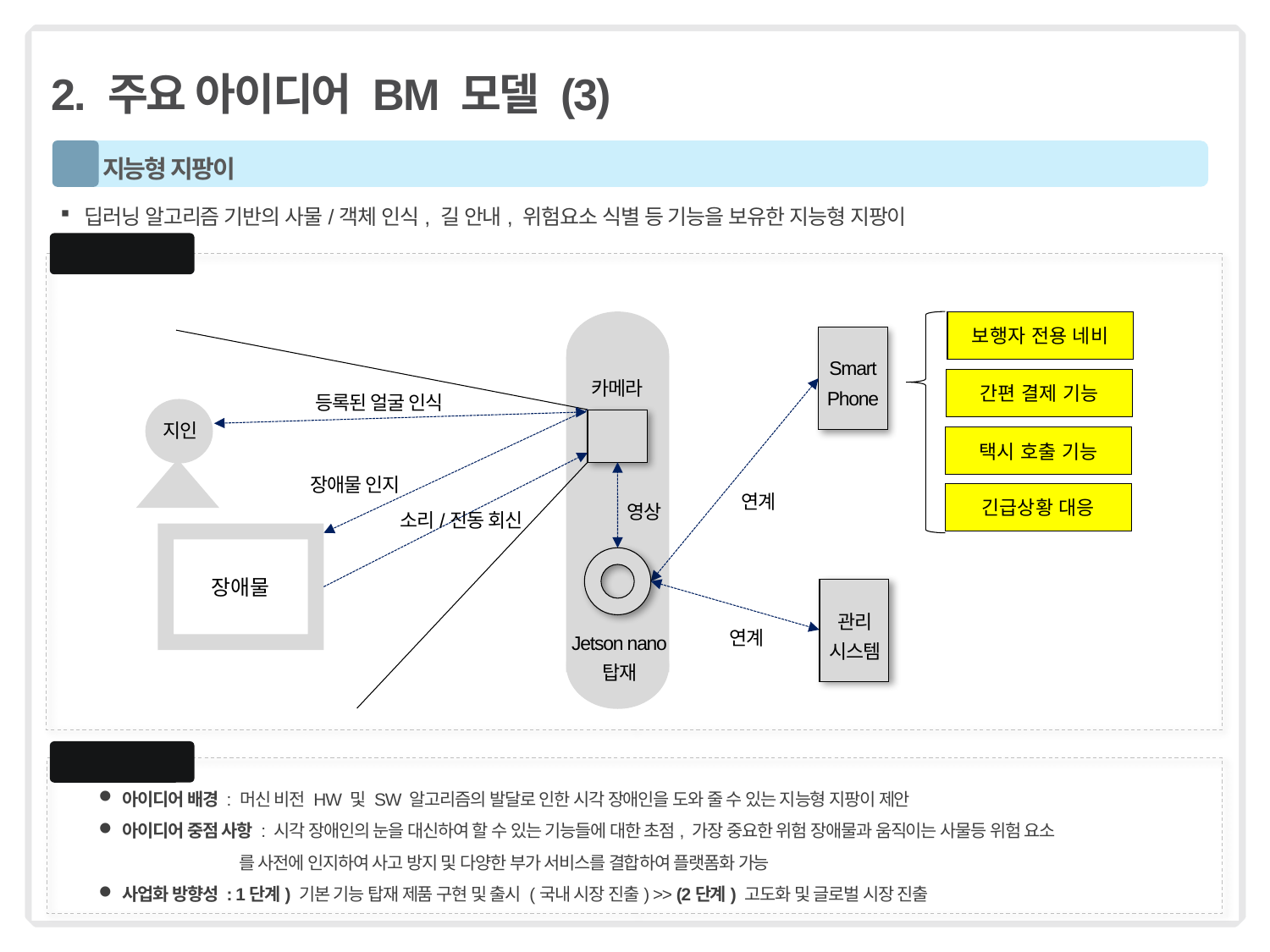

# 2. 주요 아이디어 BM 모델 (3)
3
       지능형 지팡이
딥러닝 알고리즘 기반의 사물/객체 인식, 길 안내, 위험요소 식별 등 기능을 보유한 지능형 지팡이
 ① 개념도

보행자 전용 네비

Smart
Phone
카메라
간편 결제 기능
등록된 얼굴 인식

지인
택시 호출 기능
장애물 인지
연계
긴급상황 대응
영상
소리/진동 회신
장애물

관리
시스템
연계
Jetson nano
탑재
 ② 설명

아이디어 배경 : 머신 비전 HW 및 SW 알고리즘의 발달로 인한 시각 장애인을 도와 줄 수 있는 지능형 지팡이 제안
아이디어 중점 사항 : 시각 장애인의 눈을 대신하여 할 수 있는 기능들에 대한 초점, 가장 중요한 위험 장애물과 움직이는 사물등 위험 요소
                                  를 사전에 인지하여 사고 방지 및 다양한 부가 서비스를 결합하여 플랫폼화 가능
사업화 방향성 : 1단계) 기본 기능 탑재 제품 구현 및 출시 (국내 시장 진출) >> (2단계) 고도화 및 글로벌 시장 진출